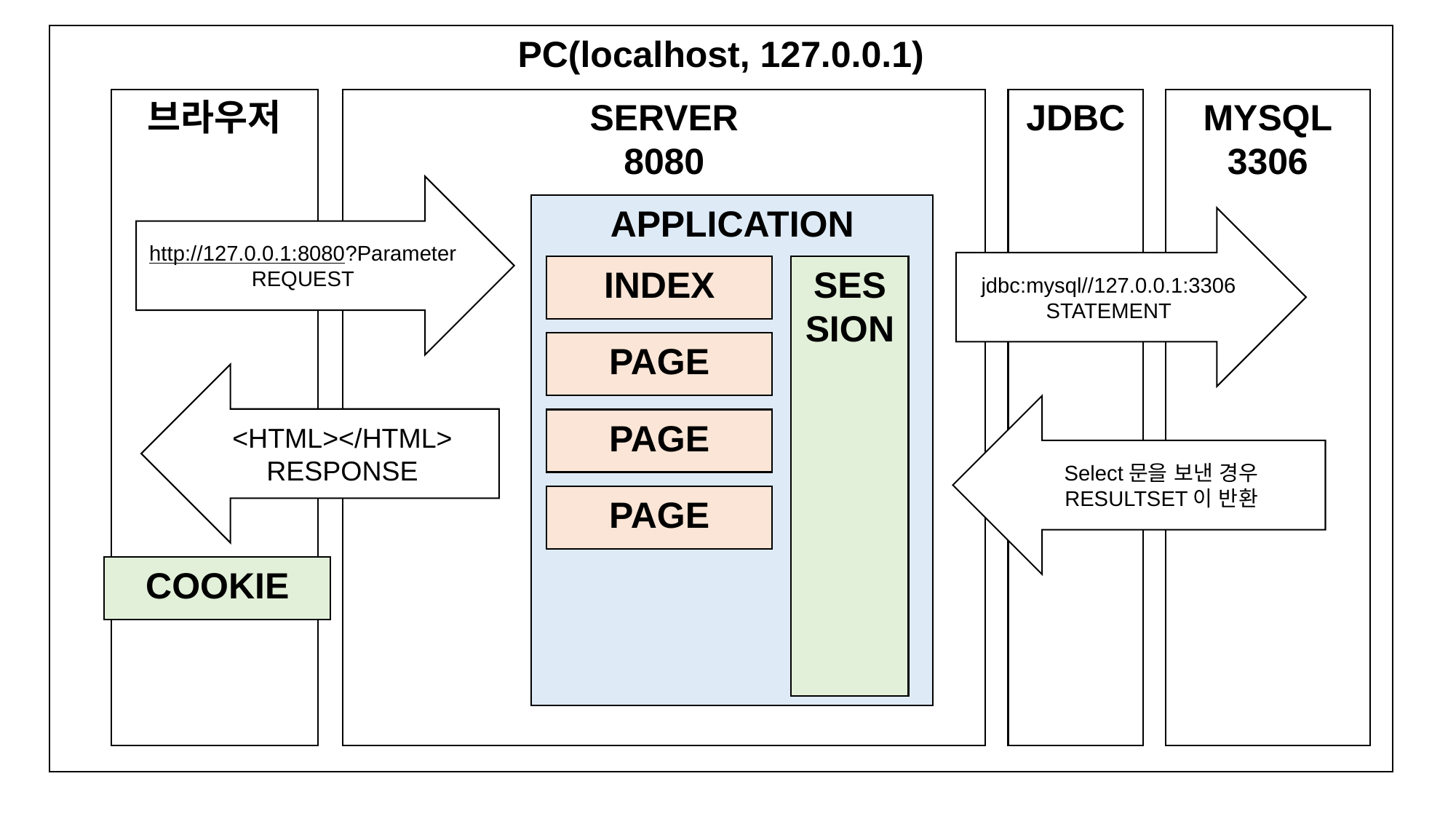

PC(localhost, 127.0.0.1)
브라우저
SERVER
8080
JDBC
MYSQL
3306
http://127.0.0.1:8080?Parameter
REQUEST
APPLICATION
jdbc:mysql//127.0.0.1:3306
STATEMENT
SESSION
INDEX
PAGE
<HTML></HTML>
RESPONSE
Select문을 보낸 경우
RESULTSET이 반환
PAGE
PAGE
COOKIE